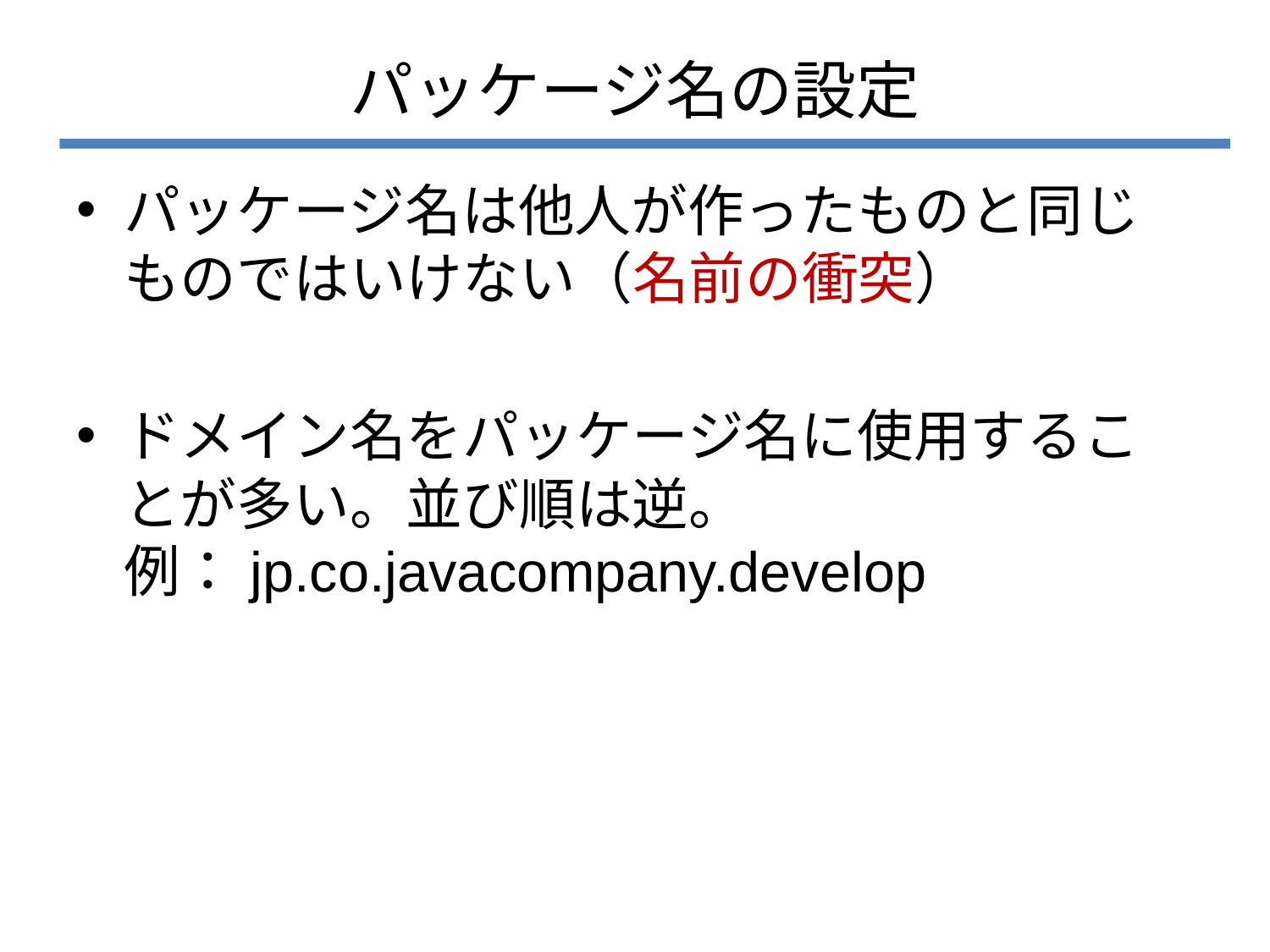

# パッケージ名の設定
パッケージ名は他人が作ったものと同じものではいけない（名前の衝突）

ドメイン名をパッケージ名に使用することが多い。並び順は逆。
例：jp.co.javacompany.develop